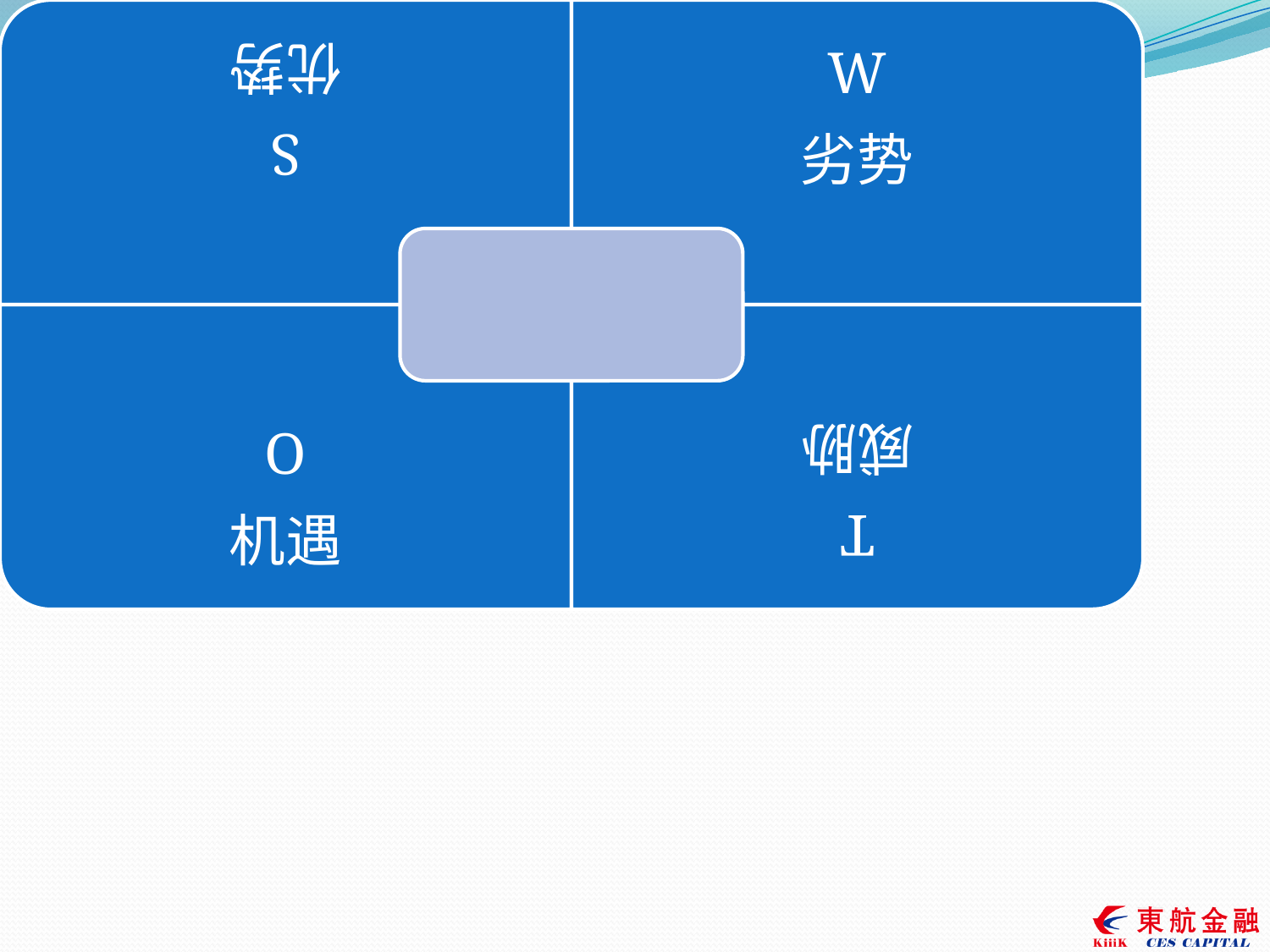

# 四维度

S
优势
W
劣势
O
机遇
T
威胁